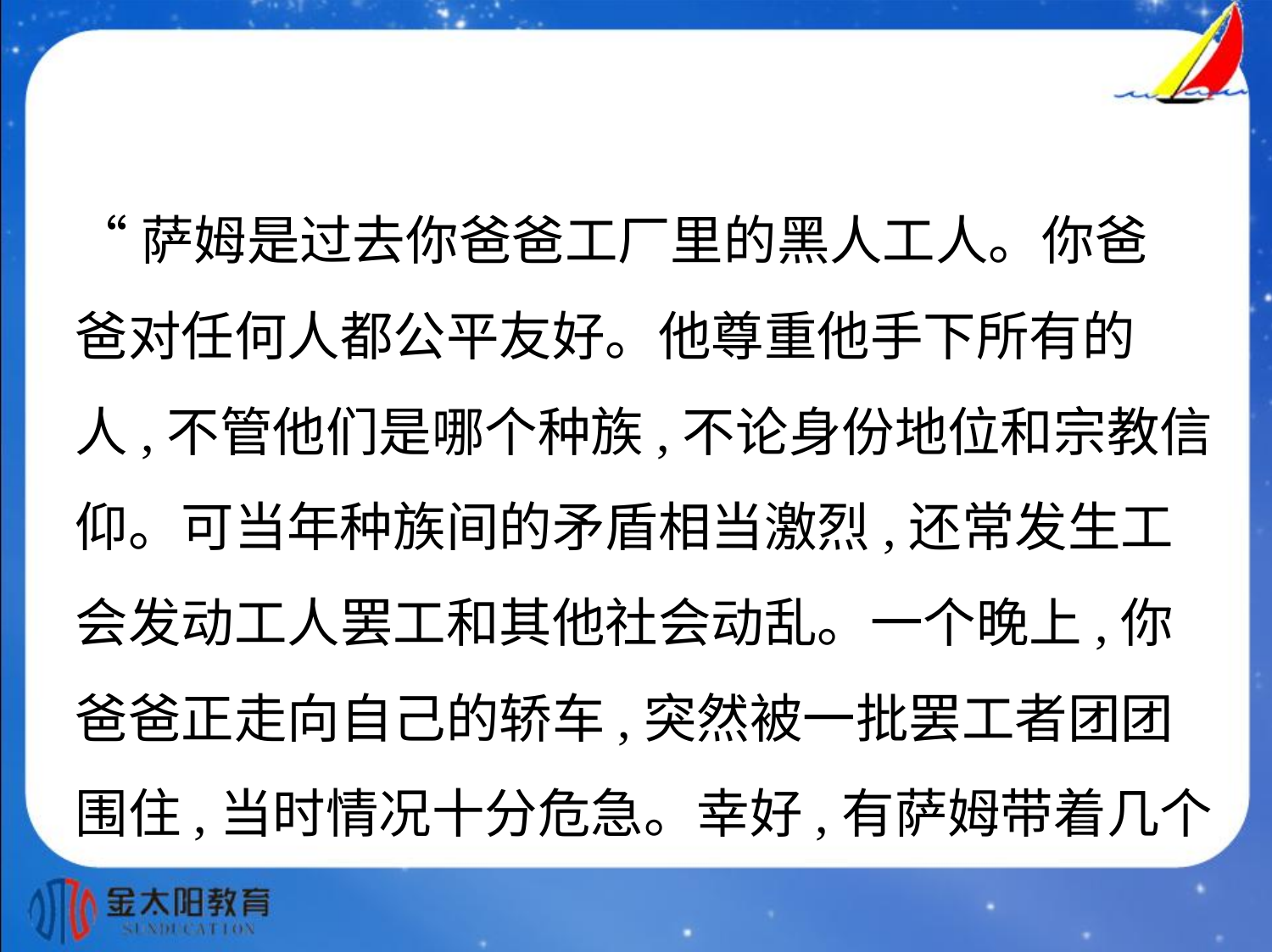

“萨姆是过去你爸爸工厂里的黑人工人。你爸
爸对任何人都公平友好。他尊重他手下所有的
人,不管他们是哪个种族,不论身份地位和宗教信
仰。可当年种族间的矛盾相当激烈,还常发生工
会发动工人罢工和其他社会动乱。一个晚上,你
爸爸正走向自己的轿车,突然被一批罢工者团团
围住,当时情况十分危急。幸好,有萨姆带着几个